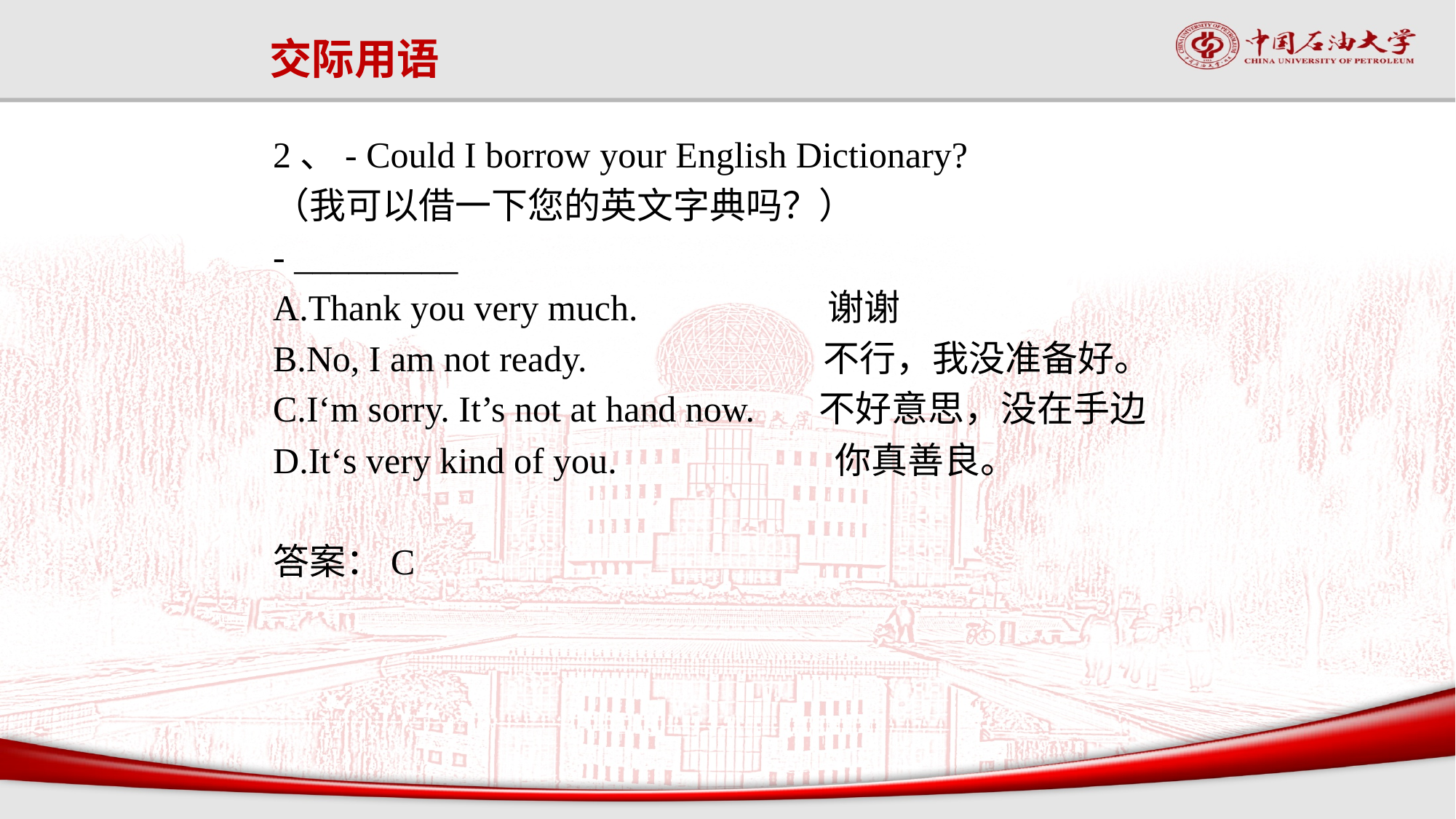

# 交际用语
2、- Could I borrow your English Dictionary?
（我可以借一下您的英文字典吗？）
- _________
A.Thank you very much. 	            谢谢
B.No, I am not ready.                         不行，我没准备好。
C.I‘m sorry. It’s not at hand now.	不好意思，没在手边
D.It‘s very kind of you.                       你真善良。

答案：C